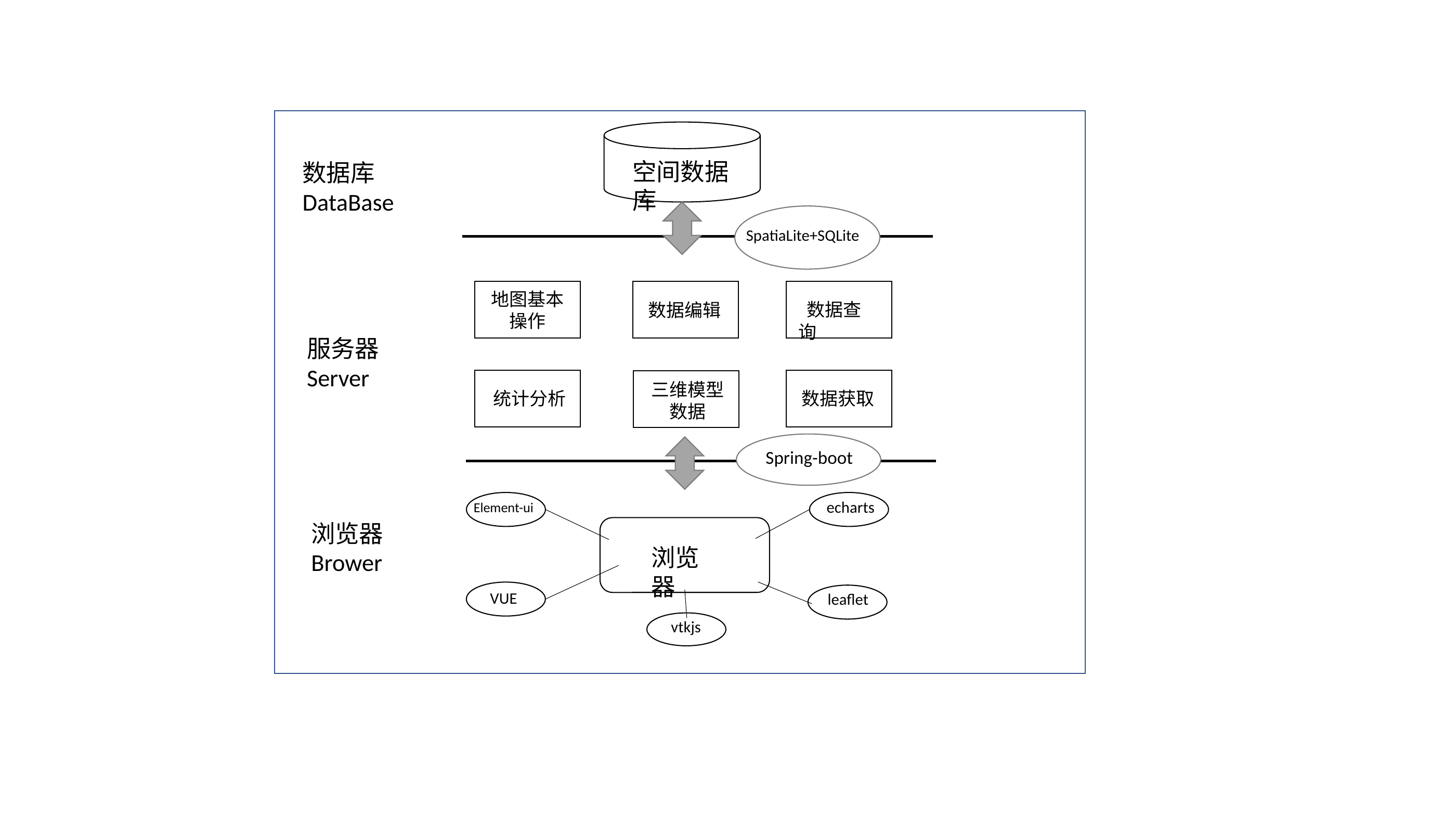

空间数据库
数据库
DataBase

SpatiaLite+SQLite

地图基本操作
数据编辑
 数据查询
服务器
Server

三维模型数据
统计分析
数据获取

Spring-boot

echarts
Element-ui
浏览器
Brower

浏览器

VUE

leaflet

vtkjs